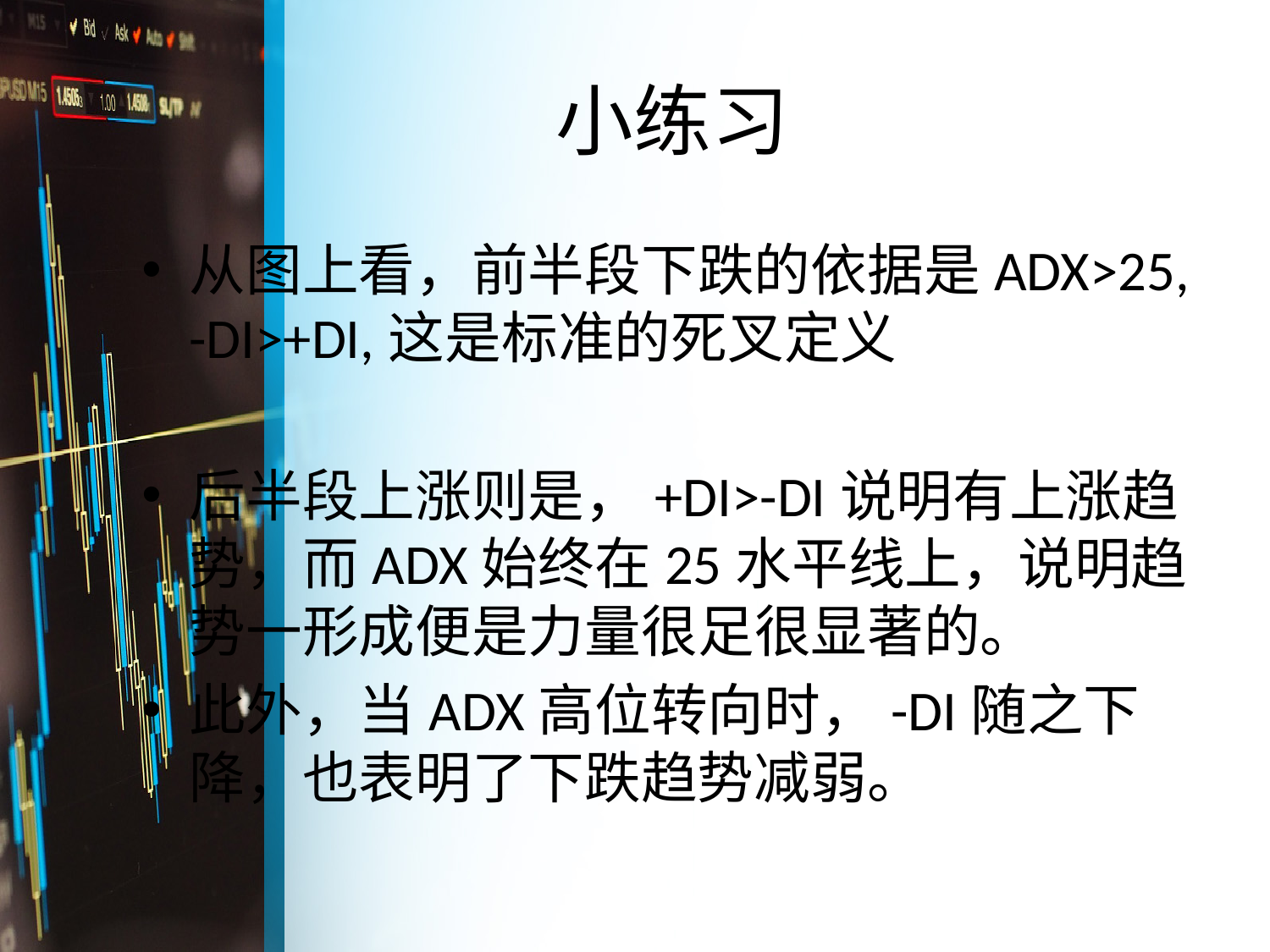

# 小练习
从图上看，前半段下跌的依据是ADX>25, -DI>+DI,这是标准的死叉定义

后半段上涨则是，+DI>-DI说明有上涨趋势，而ADX始终在25水平线上，说明趋势一形成便是力量很足很显著的。
此外，当ADX高位转向时，-DI随之下降，也表明了下跌趋势减弱。